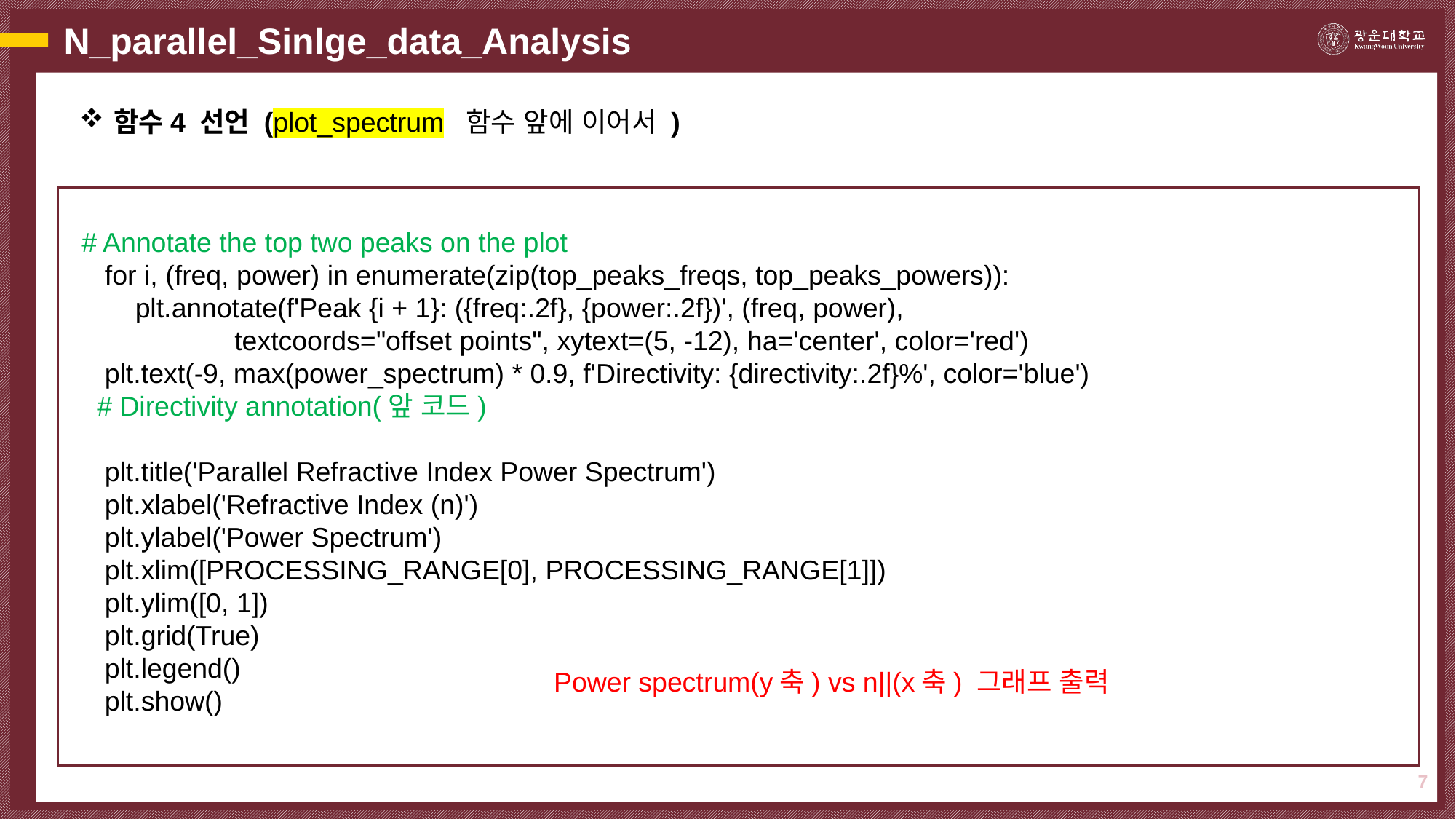

# N_parallel_Sinlge_data_Analysis
함수4 선언 (plot_spectrum  함수 앞에 이어서 )

 # Annotate the top two peaks on the plot
    for i, (freq, power) in enumerate(zip(top_peaks_freqs, top_peaks_powers)):
        plt.annotate(f'Peak {i + 1}: ({freq:.2f}, {power:.2f})', (freq, power),
                     textcoords="offset points", xytext=(5, -12), ha='center', color='red')
    plt.text(-9, max(power_spectrum) * 0.9, f'Directivity: {directivity:.2f}%', color='blue')
   # Directivity annotation(앞 코드)

    plt.title('Parallel Refractive Index Power Spectrum')
    plt.xlabel('Refractive Index (n)')
    plt.ylabel('Power Spectrum')
    plt.xlim([PROCESSING_RANGE[0], PROCESSING_RANGE[1]])
    plt.ylim([0, 1])
    plt.grid(True)
    plt.legend()
    plt.show()
Power spectrum(y축) vs n||(x축) 그래프 출력
7